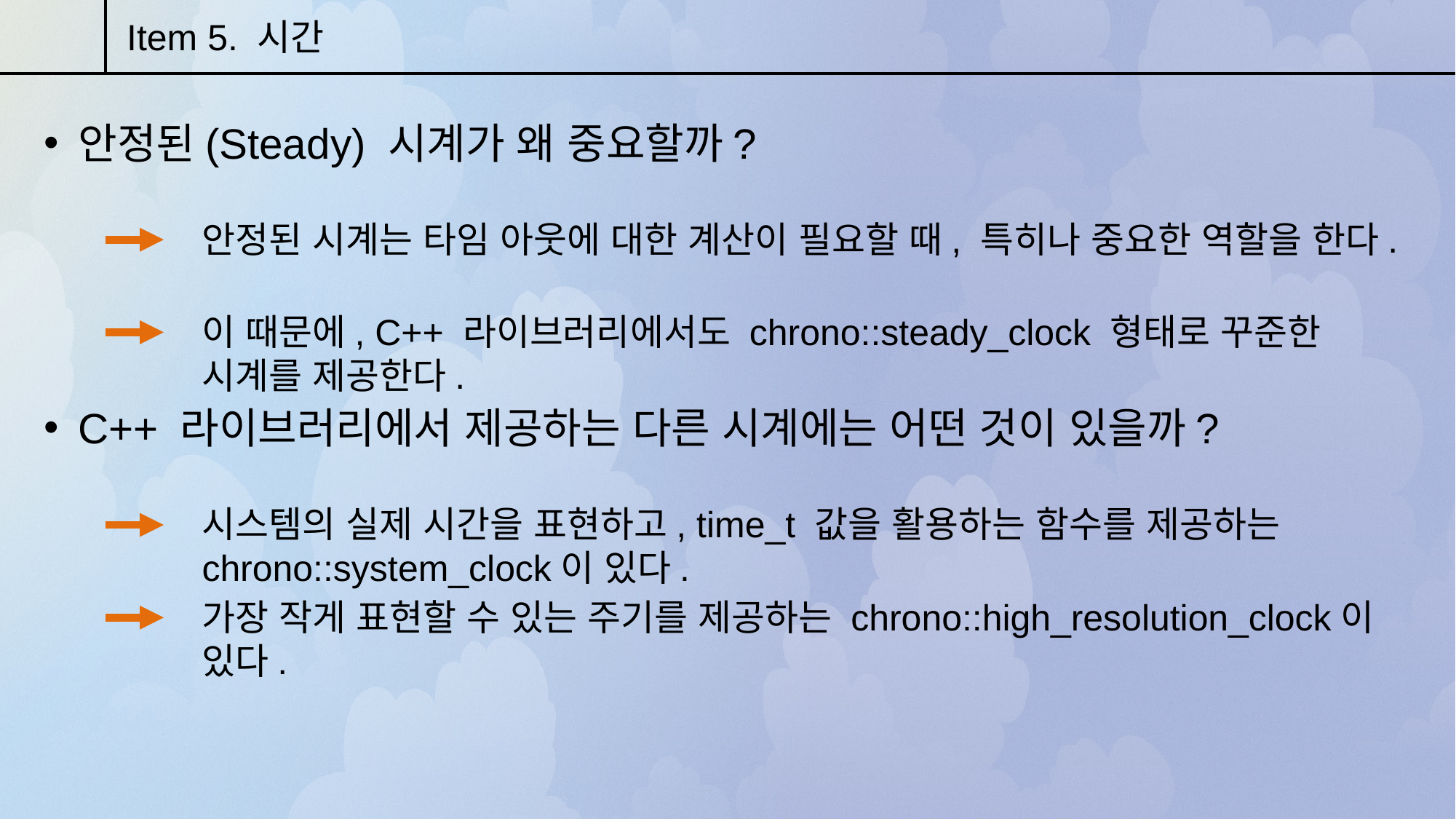

Item 5. 시간
안정된(Steady) 시계가 왜 중요할까?
안정된 시계는 타임 아웃에 대한 계산이 필요할 때, 특히나 중요한 역할을 한다.
이 때문에, C++ 라이브러리에서도 chrono::steady_clock 형태로 꾸준한 시계를 제공한다.
C++ 라이브러리에서 제공하는 다른 시계에는 어떤 것이 있을까?
시스템의 실제 시간을 표현하고, time_t 값을 활용하는 함수를 제공하는 chrono::system_clock이 있다.
가장 작게 표현할 수 있는 주기를 제공하는 chrono::high_resolution_clock이 있다.